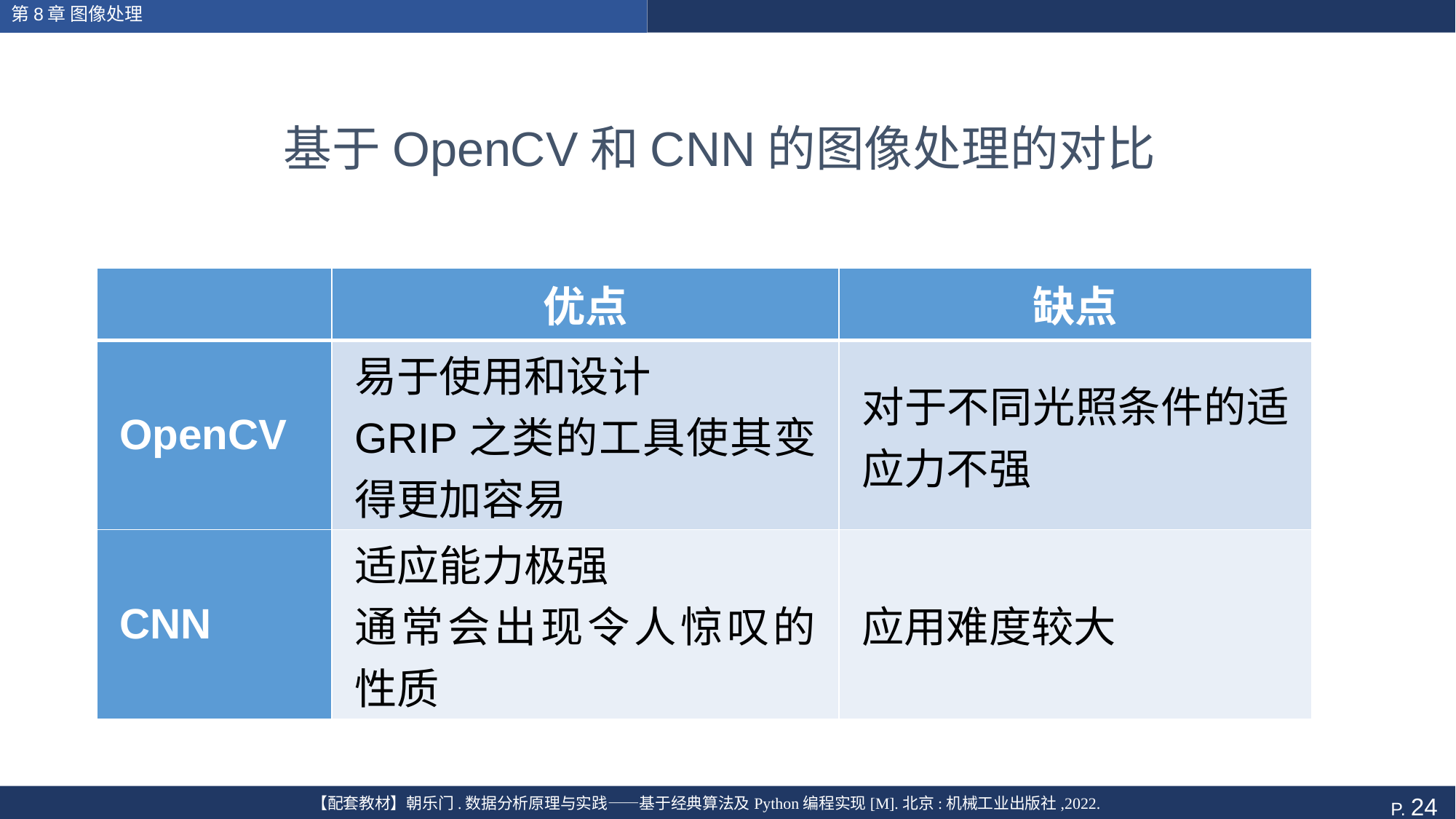

第8章 图像处理

# 基于OpenCV和CNN的图像处理的对比
|  | 优点 | 缺点 |
| --- | --- | --- |
| OpenCV | 易于使用和设计 GRIP之类的工具使其变得更加容易 | 对于不同光照条件的适应力不强 |
| CNN | 适应能力极强 通常会出现令人惊叹的性质 | 应用难度较大 |